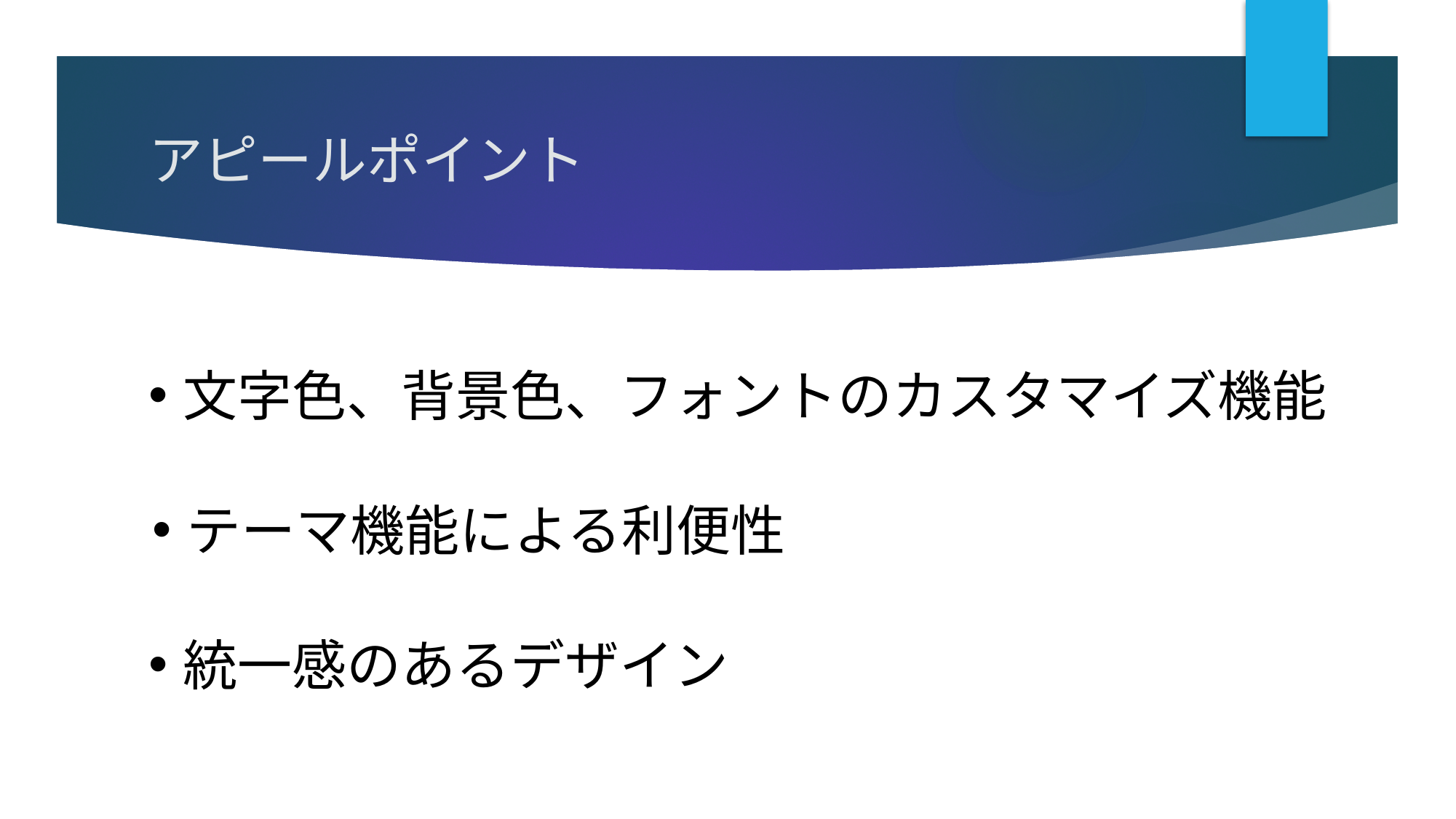

# アピールポイント
文字色、背景色、フォントのカスタマイズ機能
テーマ機能による利便性
統一感のあるデザイン